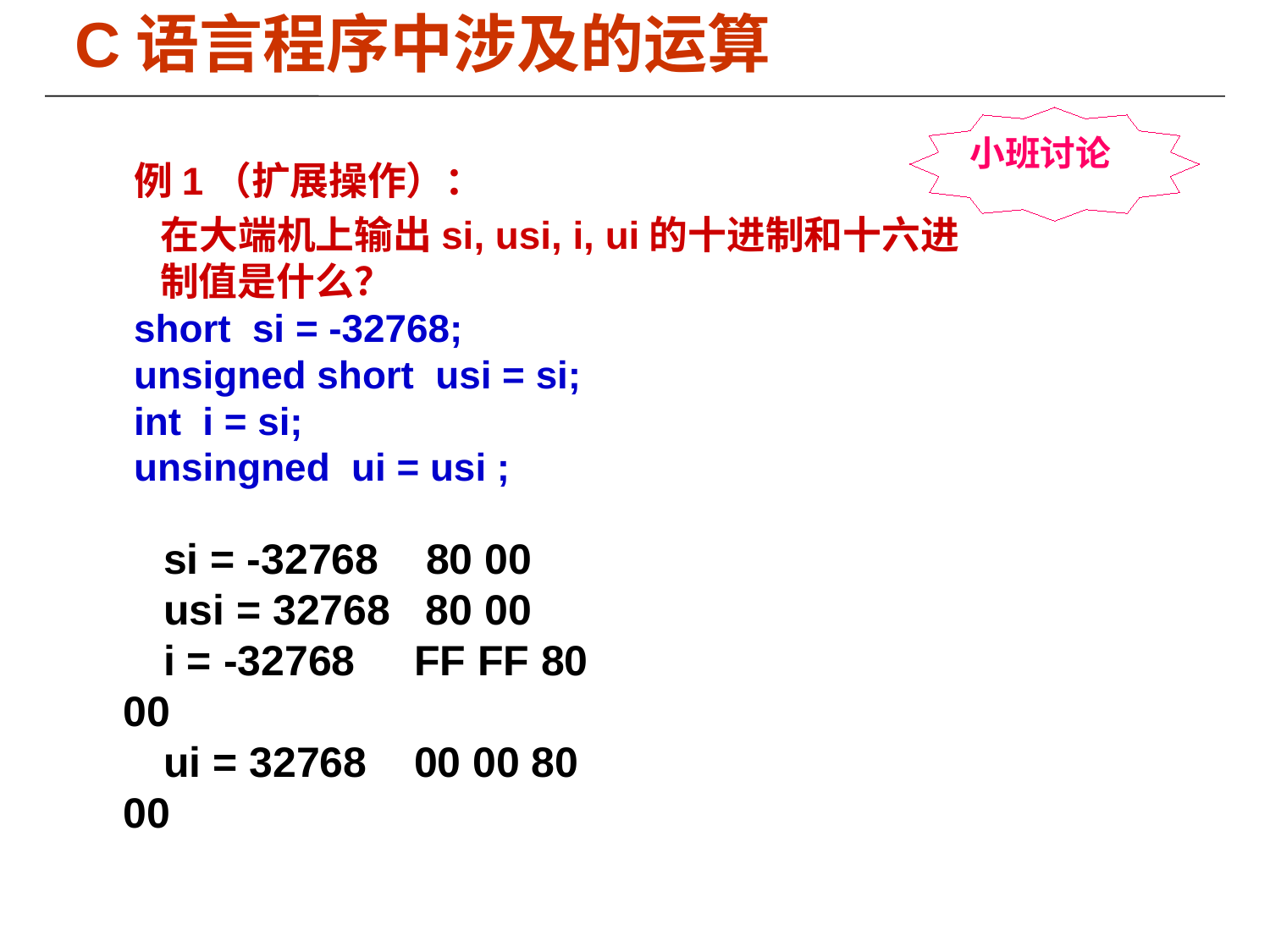

C语言程序中涉及的运算

例1（扩展操作）：
  在大端机上输出si, usi, i, ui的十进制和十六进制值是什么？
short  si = -32768;
unsigned short  usi = si;
int  i = si;
unsingned  ui = usi ;
小班讨论
si = -32768    80 00
usi = 32768   80 00
i = -32768     FF FF 80 00
ui = 32768    00 00 80 00